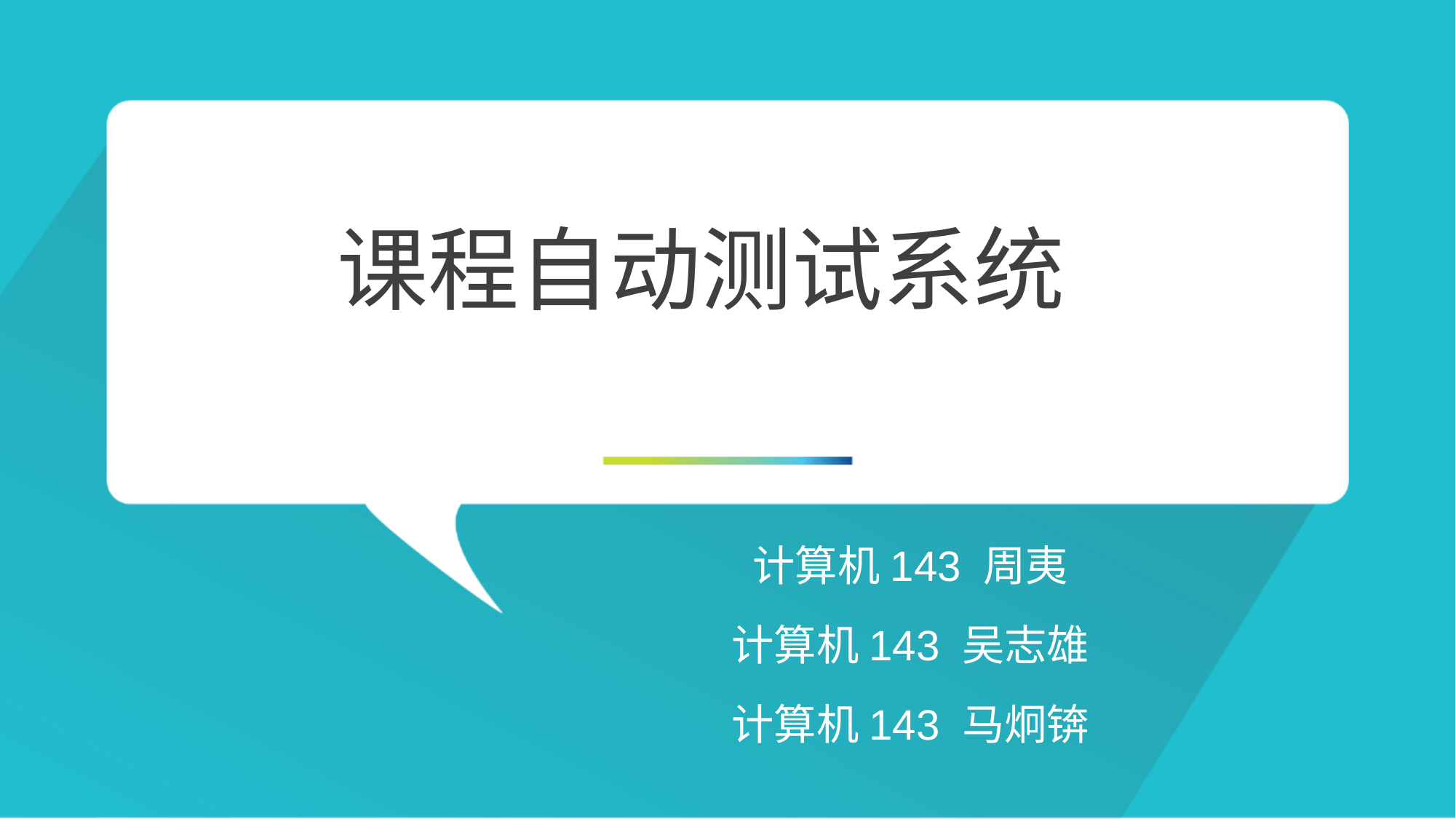

# 课程自动测试系统
计算机143 周夷

计算机143 吴志雄
计算机143 马炯锛